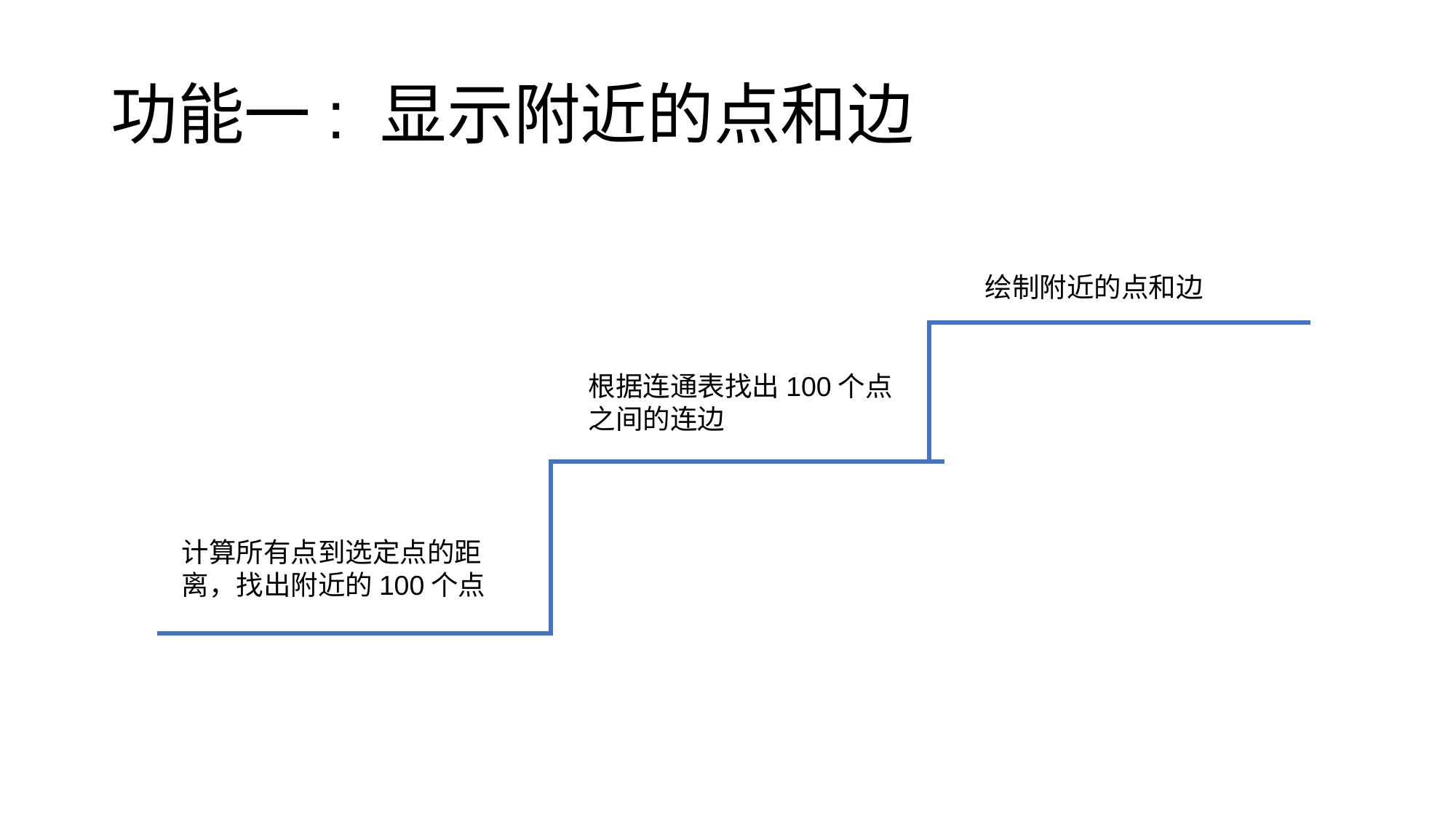

# 功能一: 显示附近的点和边
绘制附近的点和边

根据连通表找出100个点之间的连边
计算所有点到选定点的距离，找出附近的100个点